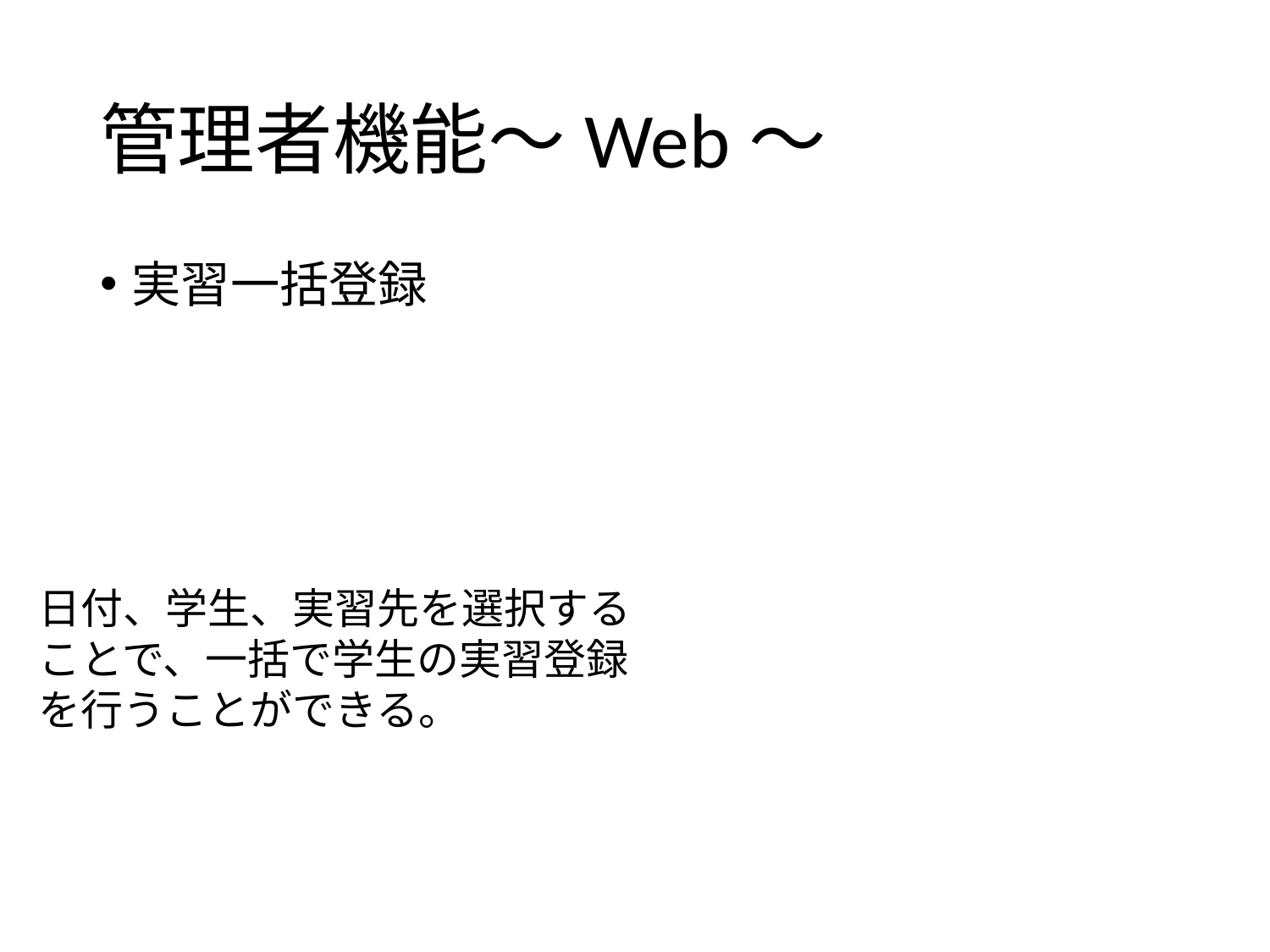

# 管理者機能～Web～
実習一括登録
日付、学生、実習先を選択することで、一括で学生の実習登録を行うことができる。